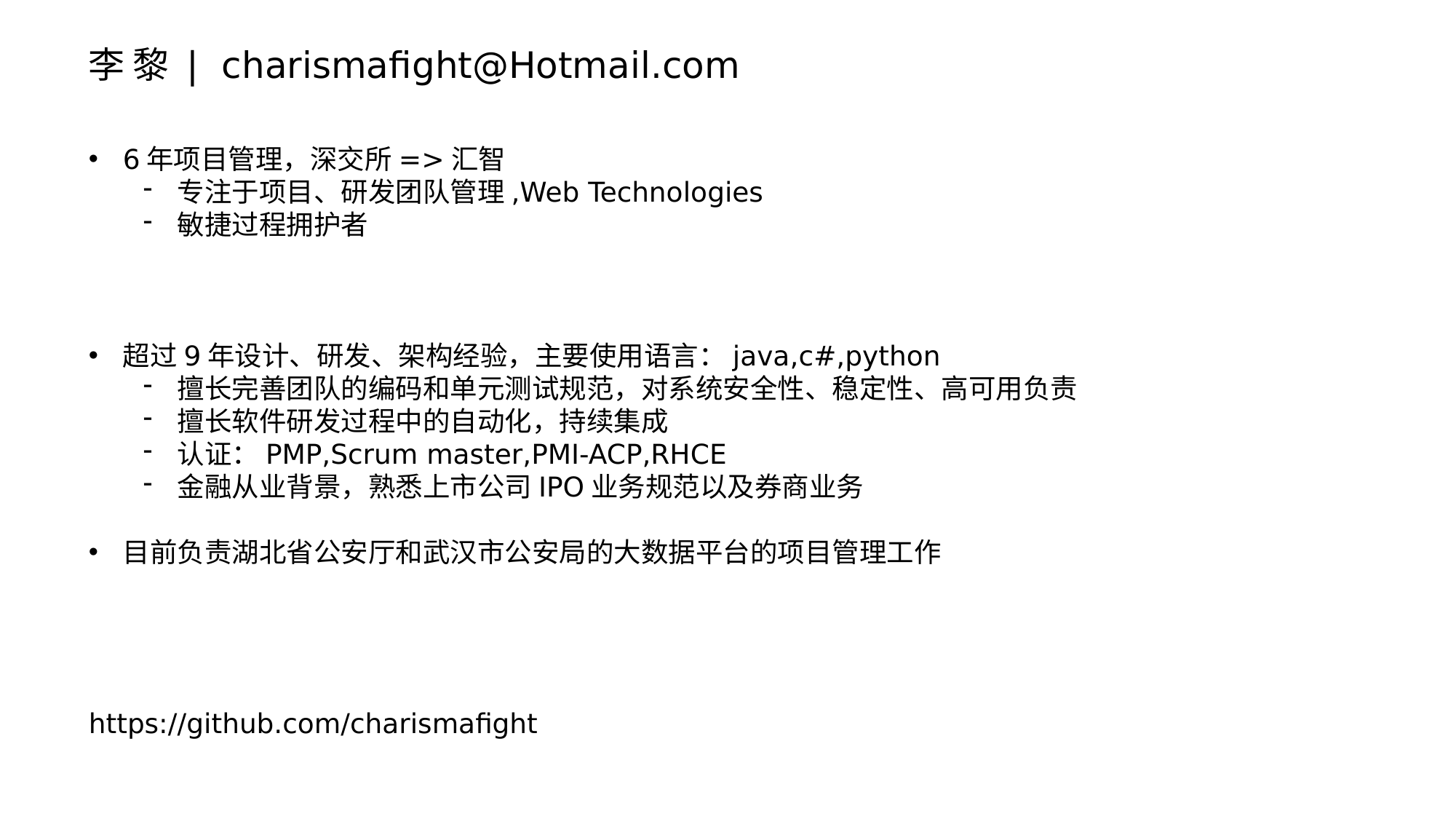

李 黎 |  charismafight@Hotmail.com
6年项目管理，深交所=>汇智
专注于项目、研发团队管理,Web Technologies
敏捷过程拥护者

超过9年设计、研发、架构经验，主要使用语言：java,c#,python
擅长完善团队的编码和单元测试规范，对系统安全性、稳定性、高可用负责
擅长软件研发过程中的自动化，持续集成
认证：PMP,Scrum master,PMI-ACP,RHCE
金融从业背景，熟悉上市公司IPO业务规范以及券商业务

目前负责湖北省公安厅和武汉市公安局的大数据平台的项目管理工作

https://github.com/charismafight